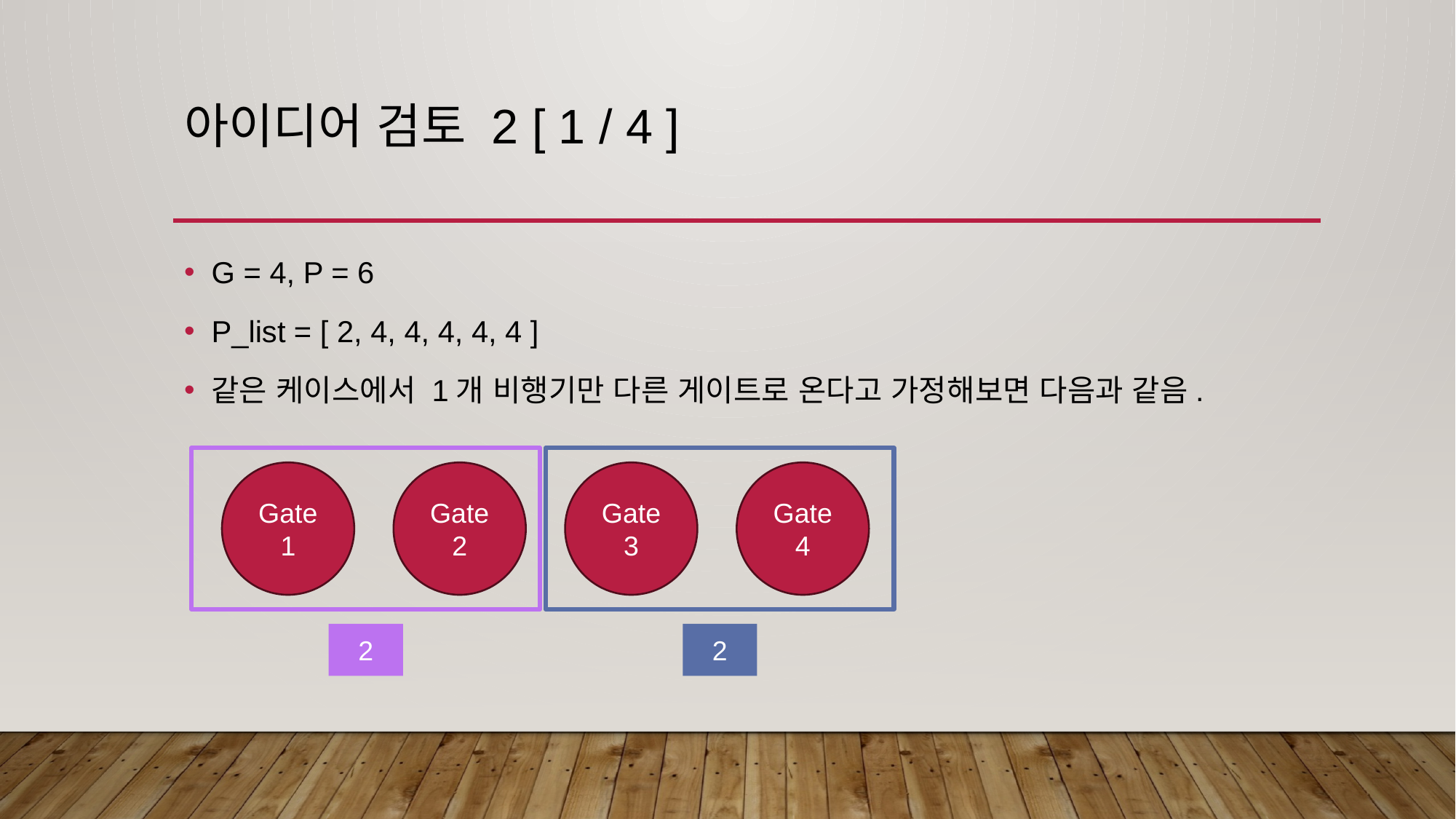

# 아이디어 검토 2 [ 1 / 4 ]
G = 4, P = 6
P_list = [ 2, 4, 4, 4, 4, 4 ]
같은 케이스에서 1개 비행기만 다른 게이트로 온다고 가정해보면 다음과 같음.

Gate1
Gate2
Gate3
Gate4
2
2